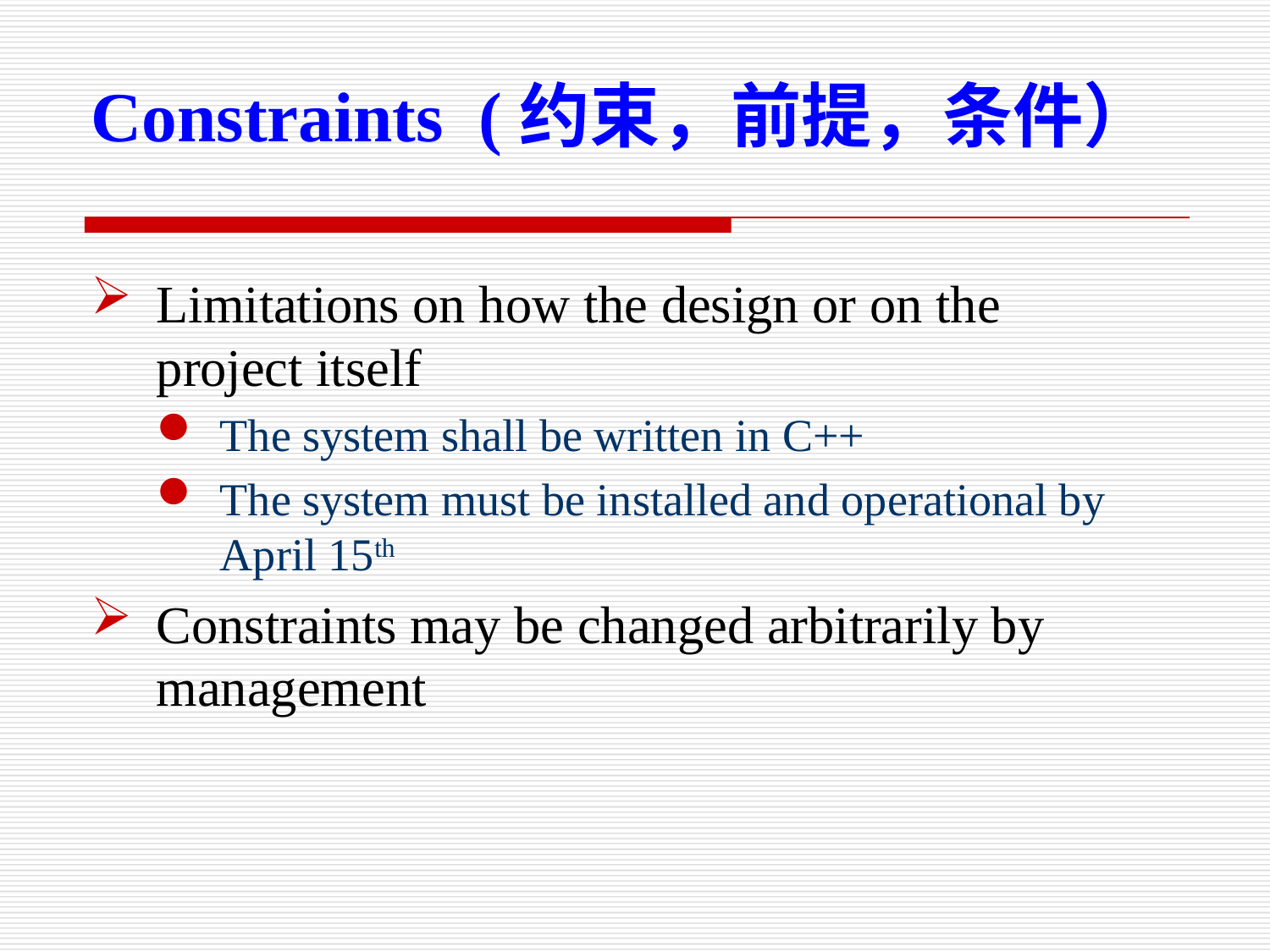

Constraints  (约束，前提，条件）
Limitations on how the design or on the project itself
The system shall be written in C++
The system must be installed and operational by April 15th
Constraints may be changed arbitrarily by management